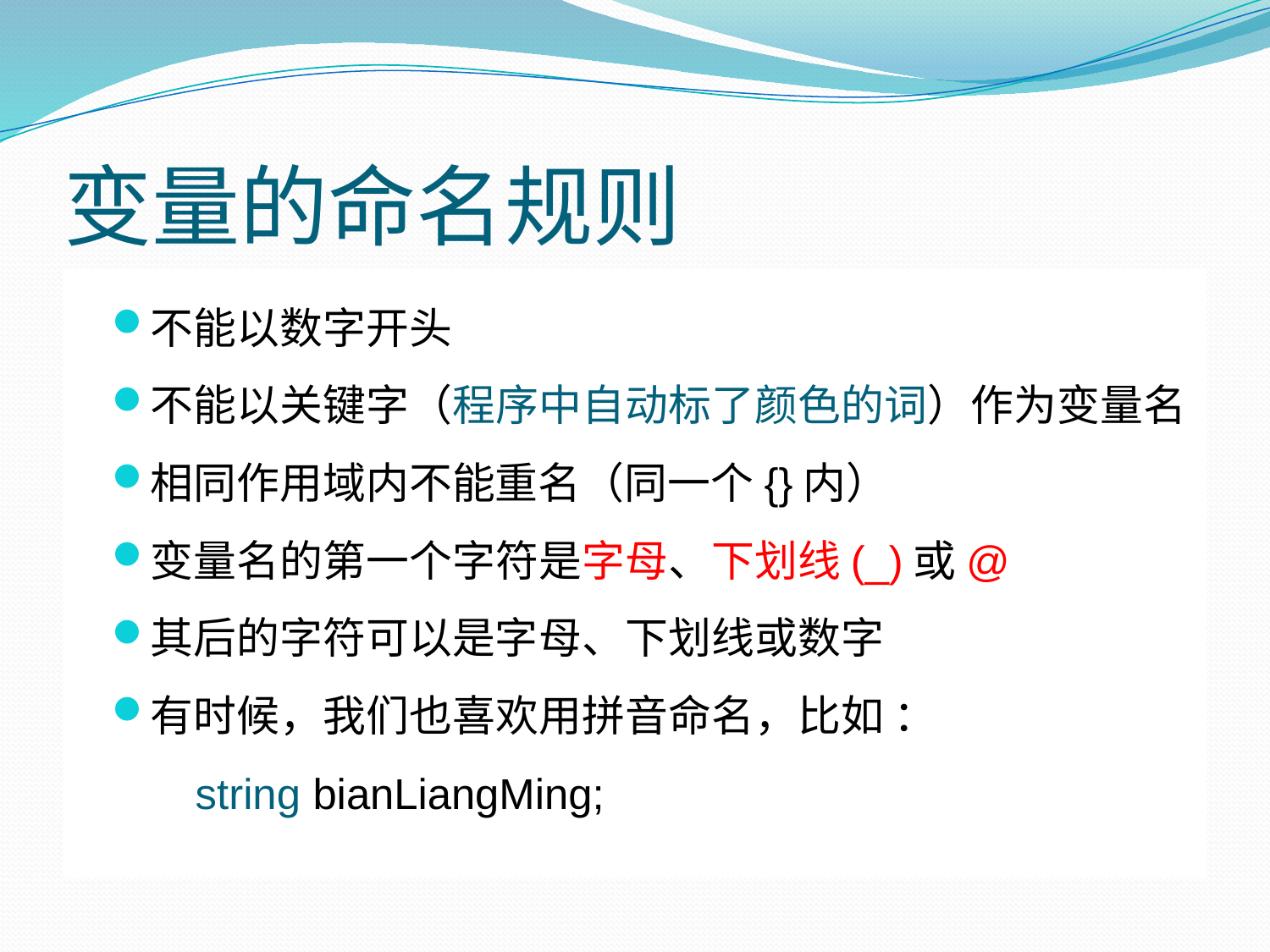

# 变量的命名规则
不能以数字开头
不能以关键字（程序中自动标了颜色的词）作为变量名
相同作用域内不能重名（同一个{}内）
变量名的第一个字符是字母、下划线(_)或@
其后的字符可以是字母、下划线或数字
有时候，我们也喜欢用拼音命名，比如 ：
	string bianLiangMing;